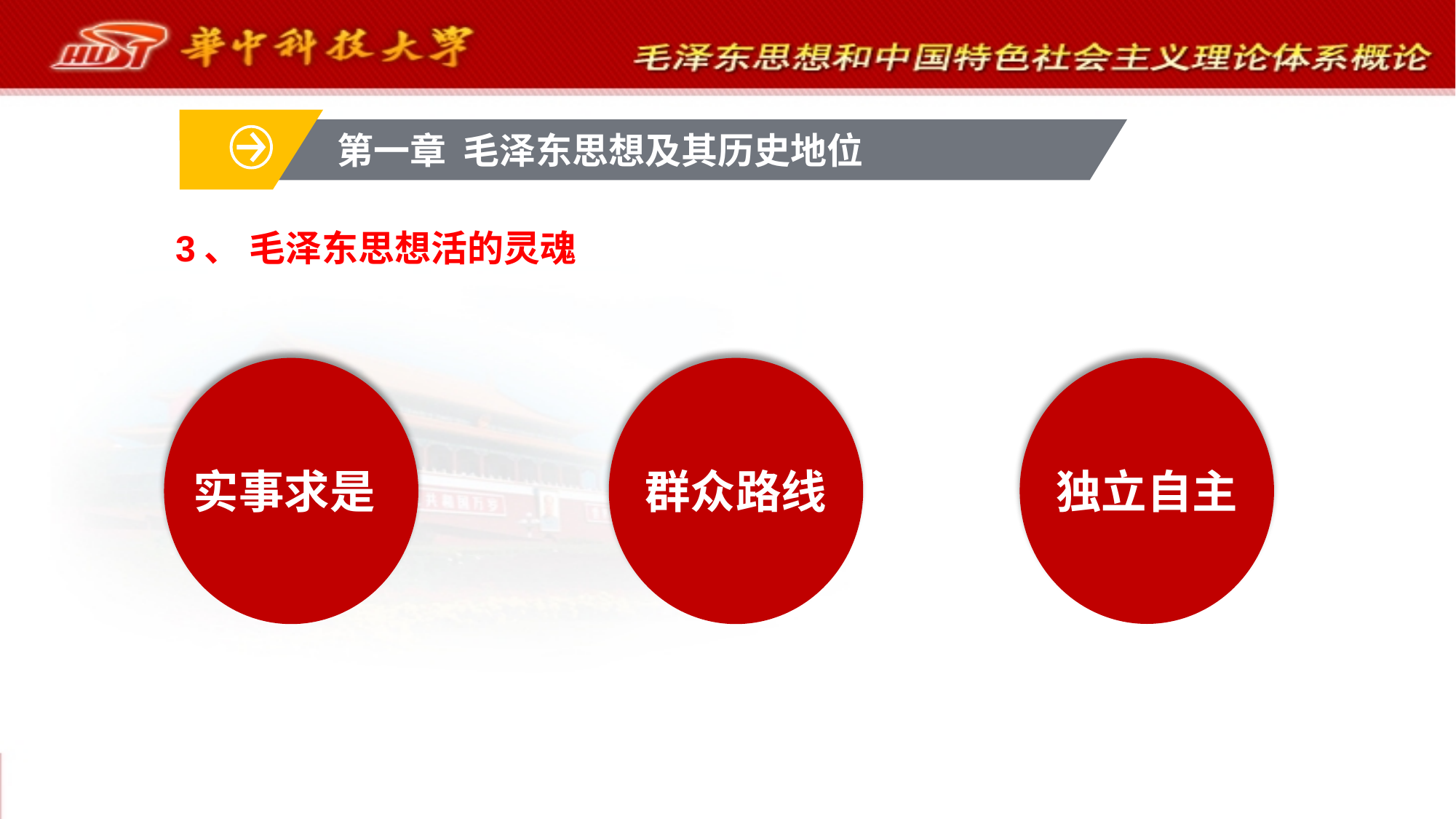

第一章  毛泽东思想及其历史地位

3、 毛泽东思想活的灵魂

独立自主
实事求是
群众路线